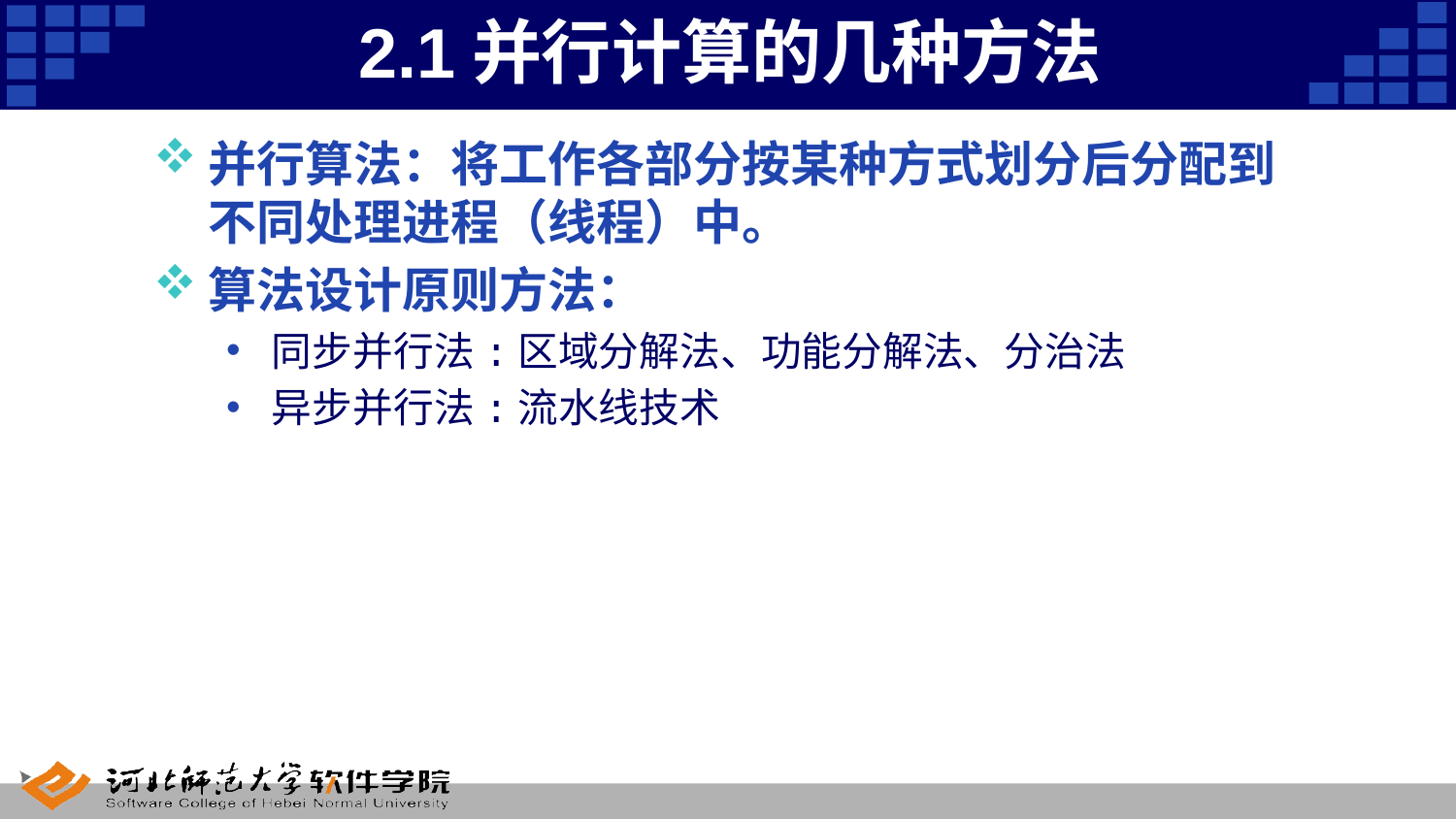

# 2.1并行计算的几种方法
并行算法：将工作各部分按某种方式划分后分配到不同处理进程（线程）中。
算法设计原则方法：
同步并行法:区域分解法、功能分解法、分治法
异步并行法:流水线技术